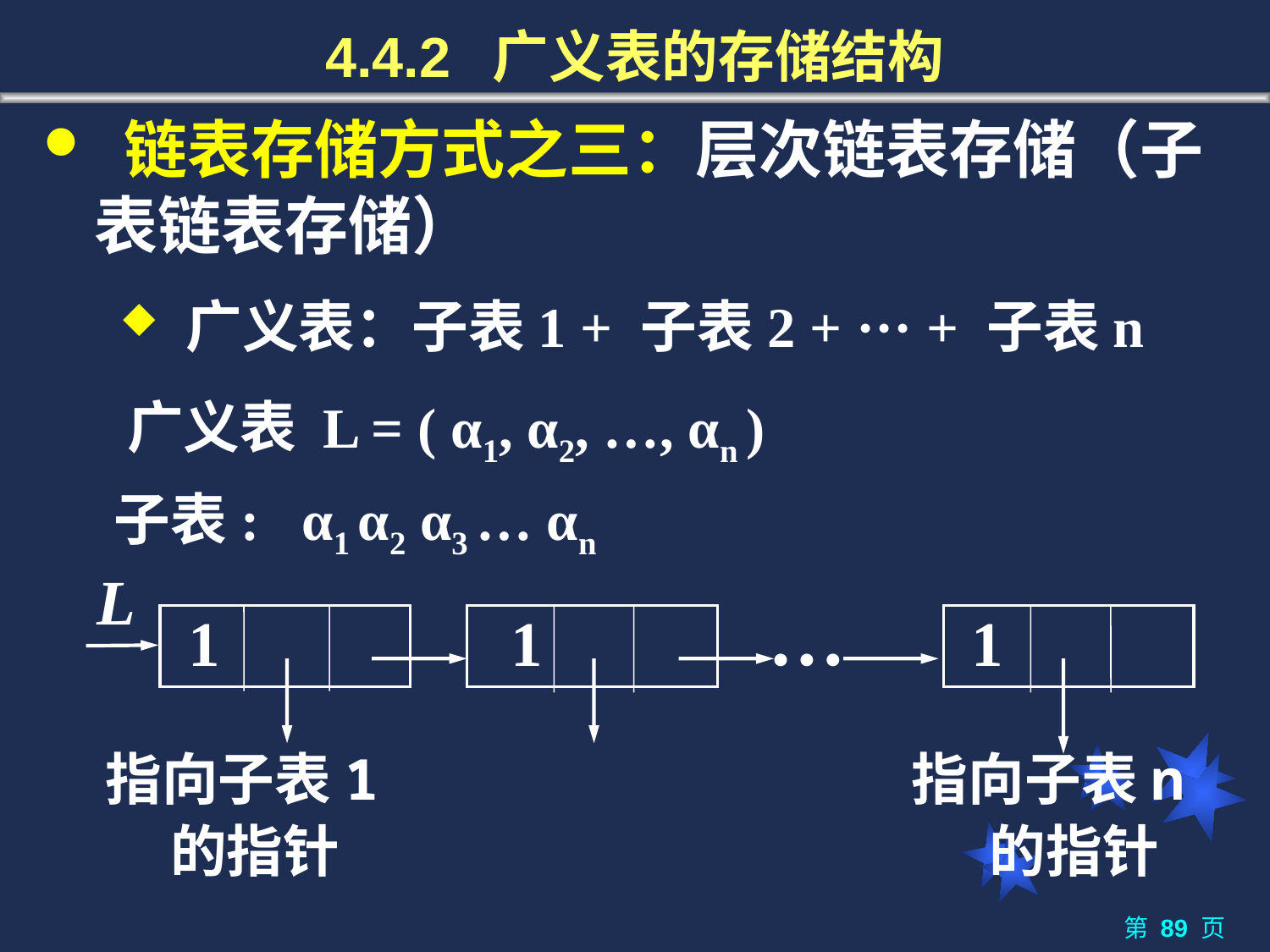

4.4.2  广义表的存储结构
 链表存储方式之三：层次链表存储（子表链表存储）
 广义表：子表1 + 子表2 + ··· + 子表n
     广义表 L = ( α1, α2, …, αn )
    子表:   α1 α2 α3 … αn
L
…

 1
  1

 1

指向子表1
    的指针
指向子表n
     的指针
第 89 页